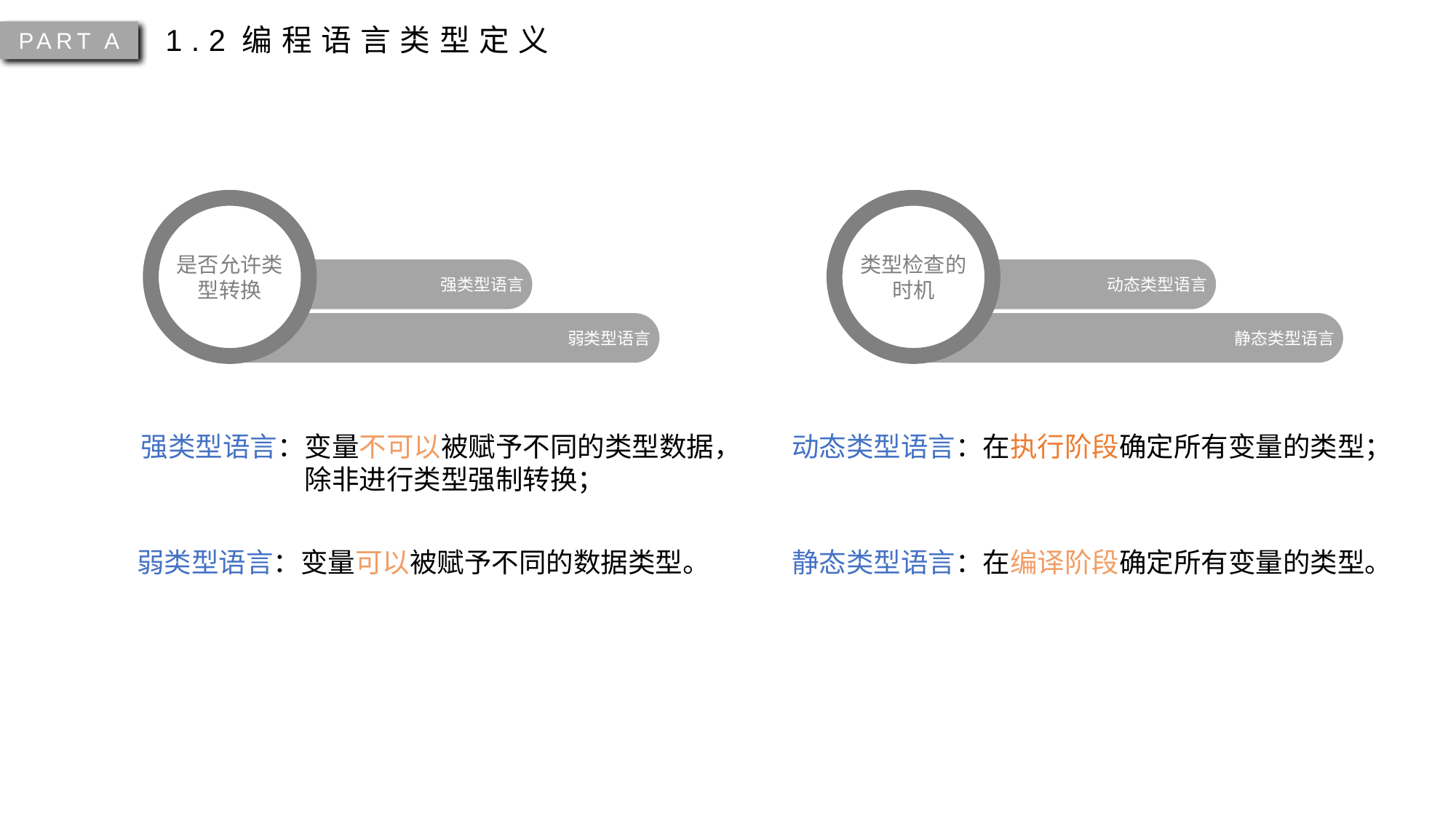

1.2编程语言类型定义
PART A

是否允许类型转换

类型检查的时机

强类型语言

动态类型语言

弱类型语言

静态类型语言
强类型语言：变量不可以被赋予不同的类型数据，
除非进行类型强制转换；
动态类型语言：在执行阶段确定所有变量的类型；
弱类型语言：变量可以被赋予不同的数据类型。
静态类型语言：在编译阶段确定所有变量的类型。